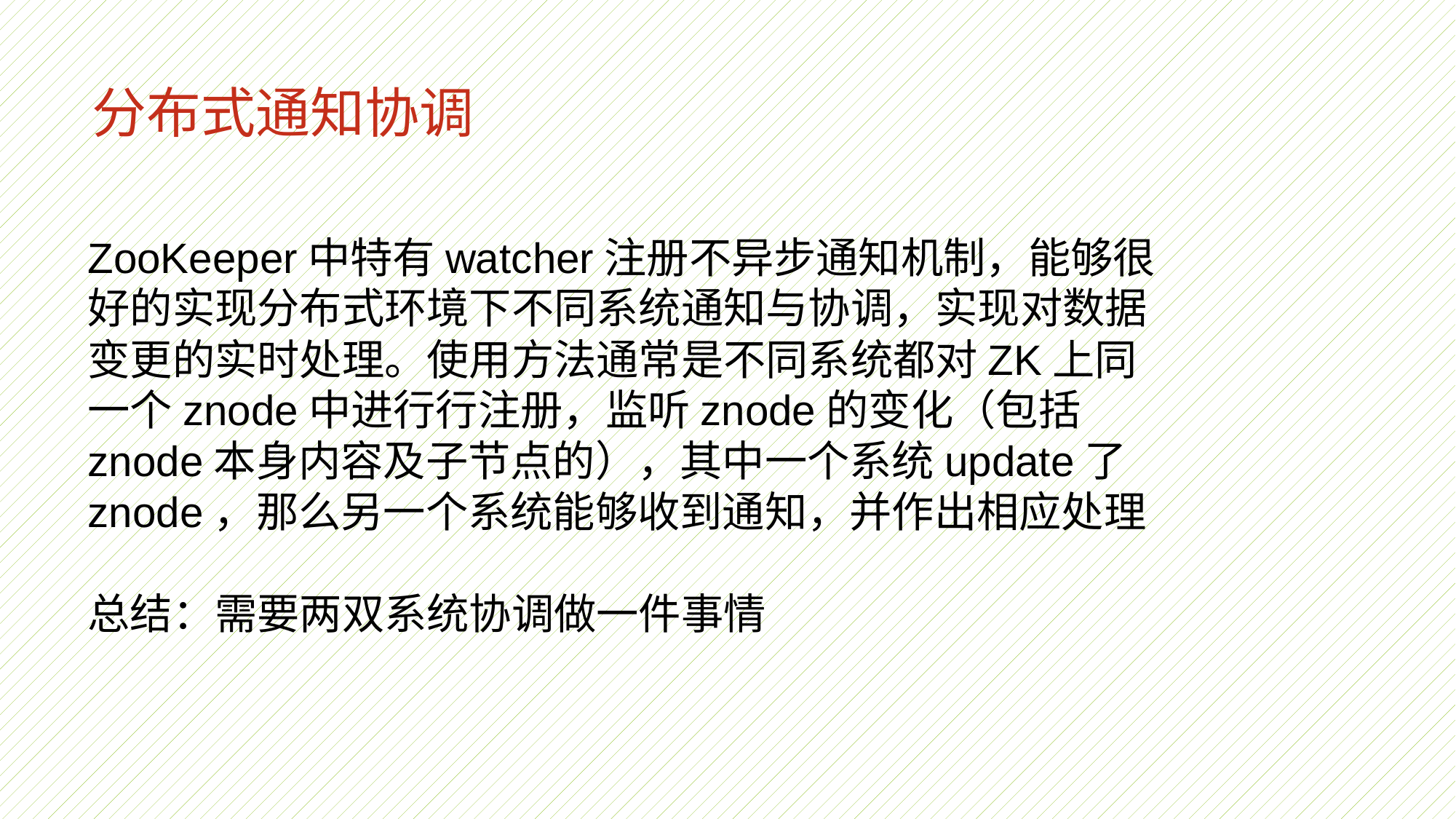

# 分布式通知协调
ZooKeeper中特有watcher注册不异步通知机制，能够很好的实现分布式环境下不同系统通知与协调，实现对数据变更的实时处理。使用方法通常是不同系统都对ZK上同一个znode中进行行注册，监听znode的变化（包括znode本身内容及子节点的），其中一个系统update了znode，那么另一个系统能够收到通知，并作出相应处理

总结：需要两双系统协调做一件事情